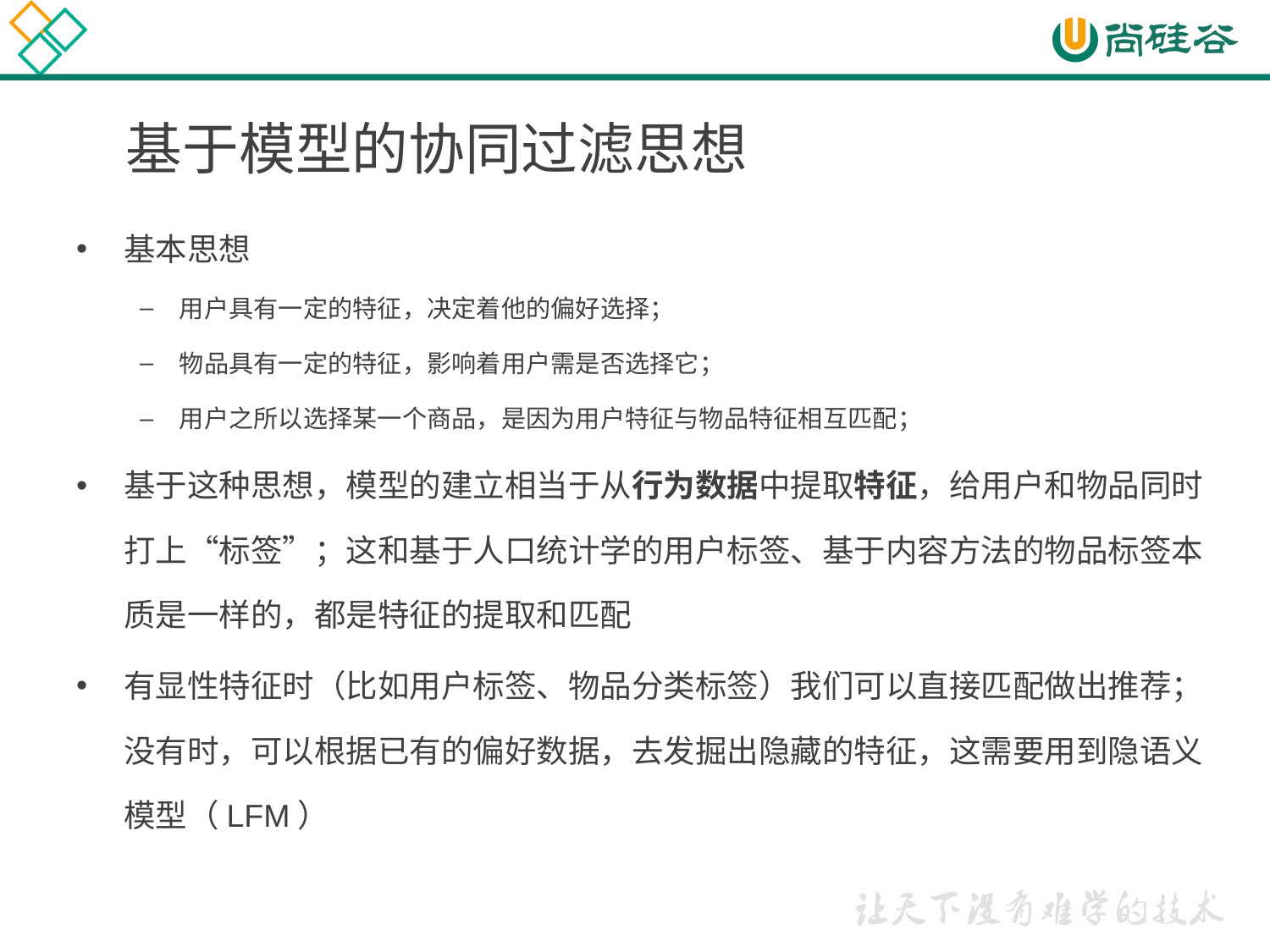

# 基于模型的协同过滤思想
基本思想
用户具有一定的特征，决定着他的偏好选择；
物品具有一定的特征，影响着用户需是否选择它；
用户之所以选择某一个商品，是因为用户特征与物品特征相互匹配；
基于这种思想，模型的建立相当于从行为数据中提取特征，给用户和物品同时打上“标签”；这和基于人口统计学的用户标签、基于内容方法的物品标签本质是一样的，都是特征的提取和匹配
有显性特征时（比如用户标签、物品分类标签）我们可以直接匹配做出推荐；没有时，可以根据已有的偏好数据，去发掘出隐藏的特征，这需要用到隐语义模型（LFM）